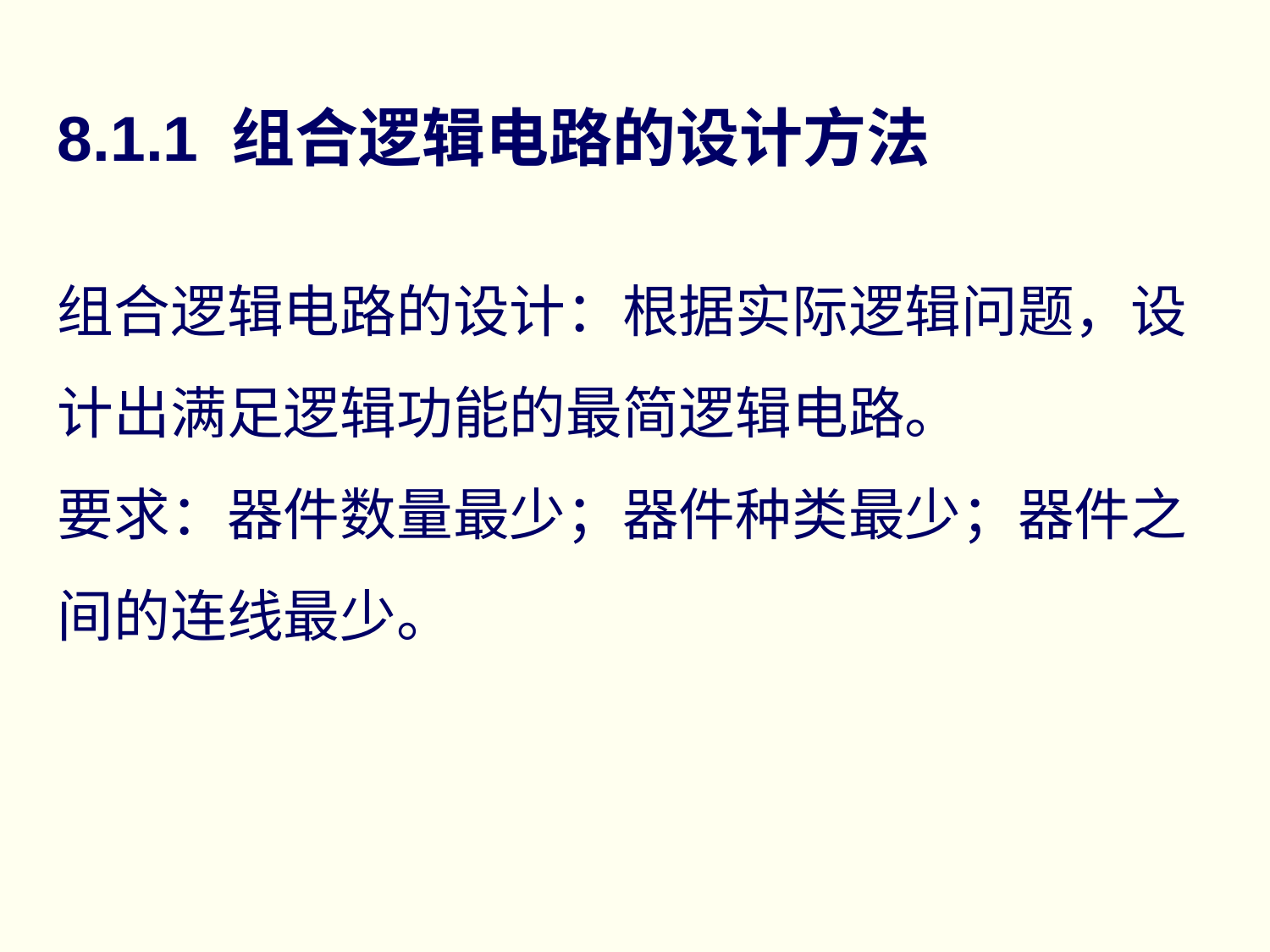

8.1.1 组合逻辑电路的设计方法
组合逻辑电路的设计：根据实际逻辑问题，设计出满足逻辑功能的最简逻辑电路。
要求：器件数量最少；器件种类最少；器件之间的连线最少。